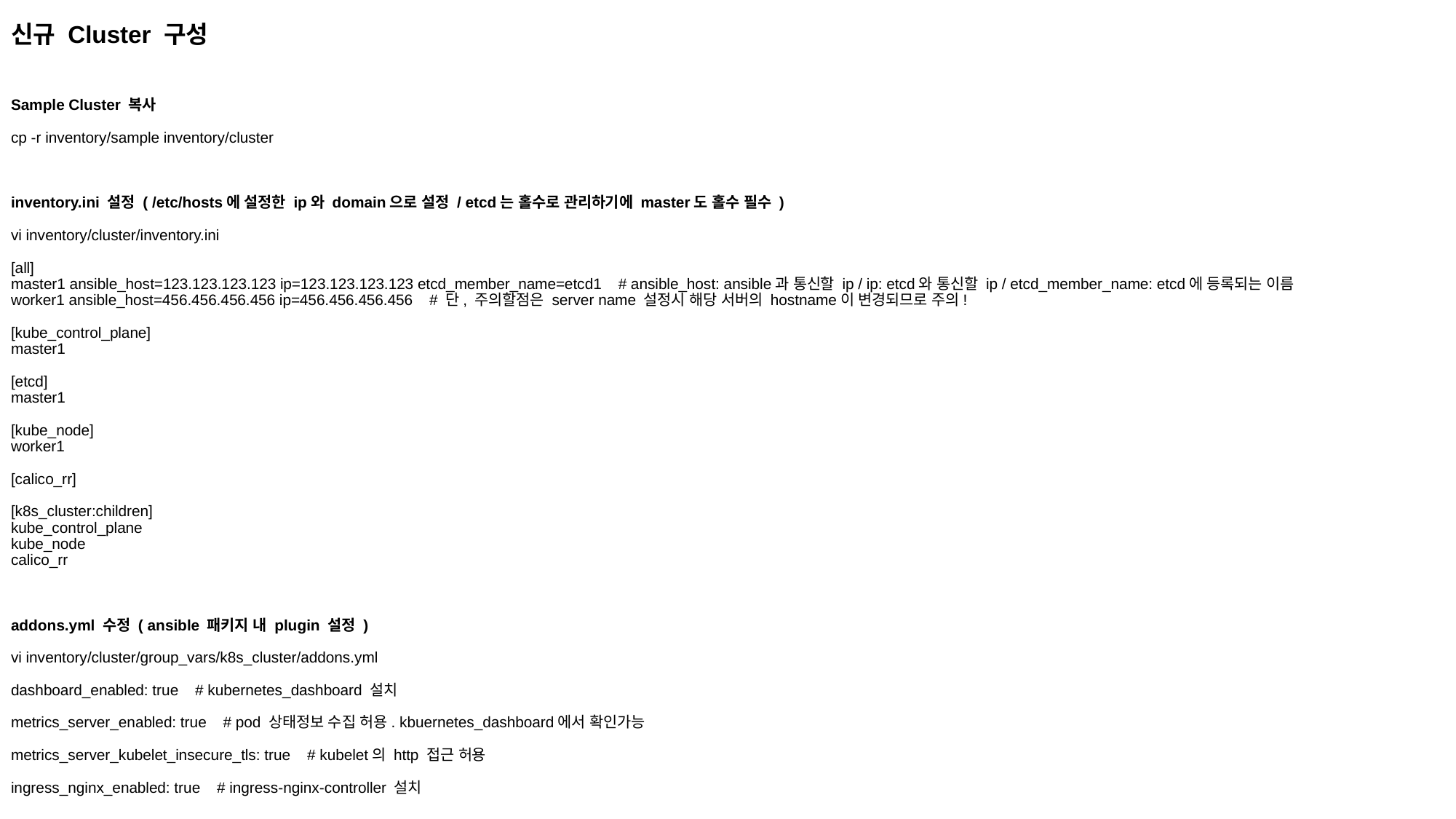

# 신규 Cluster 구성 Sample Cluster 복사 cp -r inventory/sample inventory/cluster inventory.ini 설정 ( /etc/hosts에 설정한 ip와 domain으로 설정 / etcd는 홀수로 관리하기에 master도 홀수 필수 ) vi inventory/cluster/inventory.ini [all] master1 ansible_host=123.123.123.123 ip=123.123.123.123 etcd_member_name=etcd1    # ansible_host: ansible과 통신할 ip / ip: etcd와 통신할 ip / etcd_member_name: etcd에 등록되는 이름 worker1 ansible_host=456.456.456.456 ip=456.456.456.456    # 단, 주의할점은 server name 설정시 해당 서버의 hostname이 변경되므로 주의! [kube_control_plane] master1 [etcd] master1 [kube_node] worker1 [calico_rr] [k8s_cluster:children] kube_control_plane kube_node calico_rr addons.yml 수정 ( ansible 패키지 내 plugin 설정 ) vi inventory/cluster/group_vars/k8s_cluster/addons.yml dashboard_enabled: true    # kubernetes_dashboard 설치 metrics_server_enabled: true    # pod 상태정보 수집 허용. kbuernetes_dashboard에서 확인가능 metrics_server_kubelet_insecure_tls: true    # kubelet의 http 접근 허용 ingress_nginx_enabled: true    # ingress-nginx-controller 설치